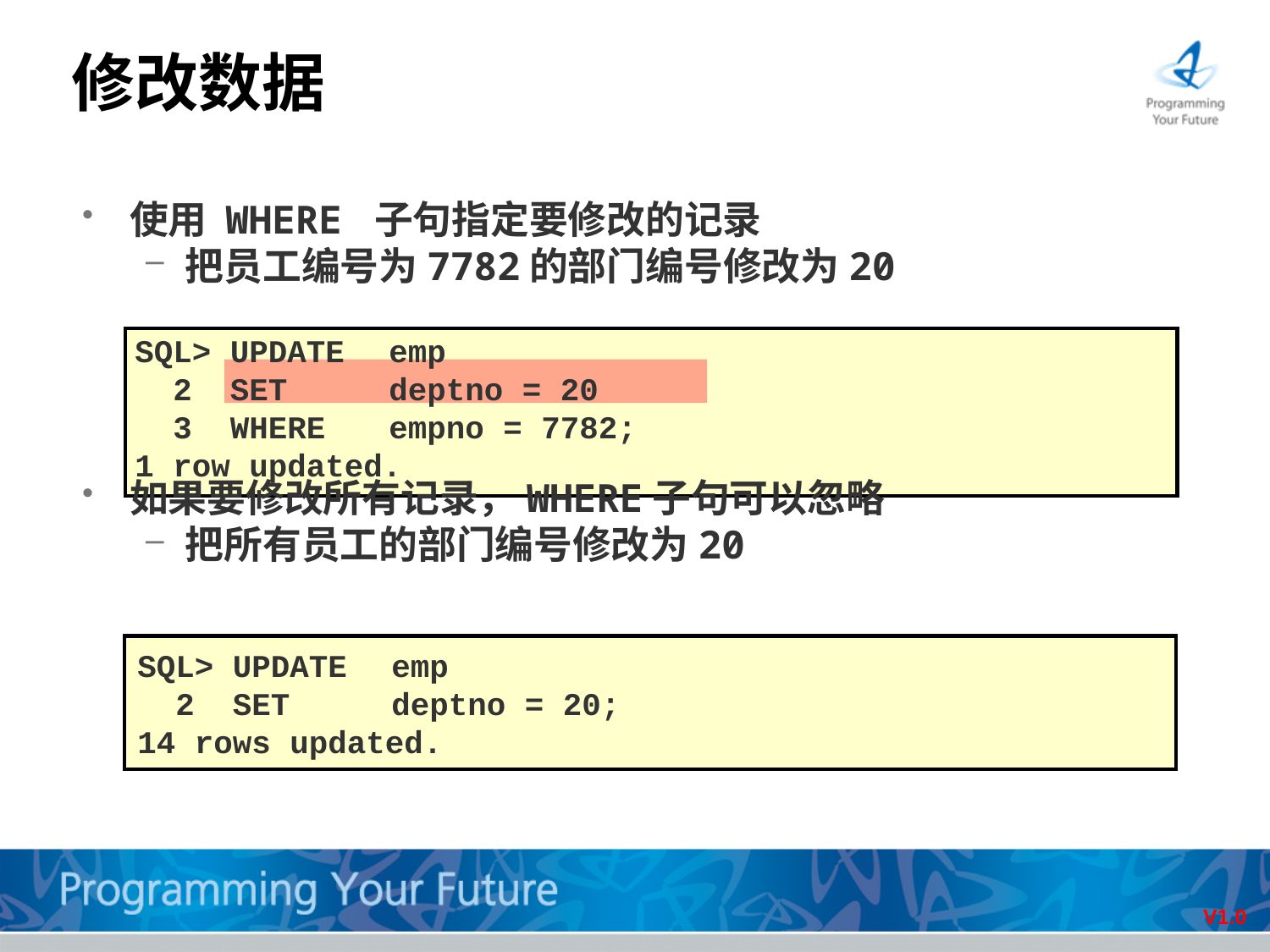

# 修改数据
使用 WHERE 子句指定要修改的记录
把员工编号为7782的部门编号修改为20

如果要修改所有记录，WHERE子句可以忽略
把所有员工的部门编号修改为20
SQL> UPDATE 	emp
  2  SET    	deptno = 20
  3  WHERE  	empno = 7782;
1 row updated.

SQL> UPDATE 	emp
  2  SET    	deptno = 20;
14 rows updated.